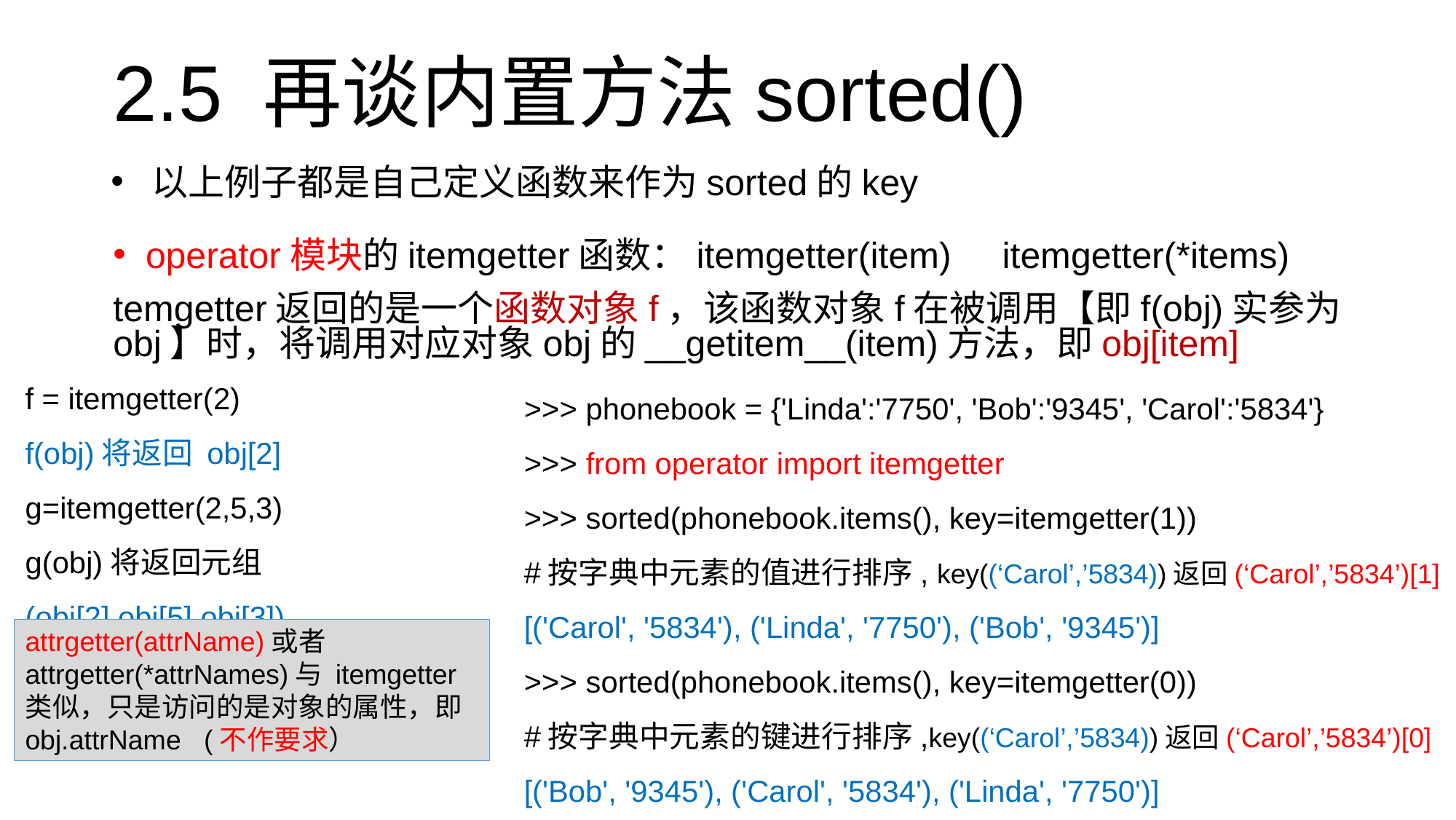

# 2.5 再谈内置方法sorted()
以上例子都是自己定义函数来作为sorted的key
operator模块的itemgetter函数：itemgetter(item)     itemgetter(*items)
temgetter返回的是一个函数对象f，该函数对象f在被调用【即f(obj)实参为obj】时，将调用对应对象obj的__getitem__(item)方法，即obj[item]

f = itemgetter(2)
f(obj)将返回 obj[2]
g=itemgetter(2,5,3)
g(obj)将返回元组 (obj[2],obj[5],obj[3])
>>> phonebook = {'Linda':'7750', 'Bob':'9345', 'Carol':'5834'}
>>> from operator import itemgetter
>>> sorted(phonebook.items(), key=itemgetter(1))
#按字典中元素的值进行排序, key((‘Carol’,’5834))返回(‘Carol’,’5834’)[1]
[('Carol', '5834'), ('Linda', '7750'), ('Bob', '9345')]
>>> sorted(phonebook.items(), key=itemgetter(0))
#按字典中元素的键进行排序,key((‘Carol’,’5834))返回(‘Carol’,’5834’)[0]
[('Bob', '9345'), ('Carol', '5834'), ('Linda', '7750')]
attrgetter(attrName)或者attrgetter(*attrNames)与 itemgetter类似，只是访问的是对象的属性，即obj.attrName   (不作要求）